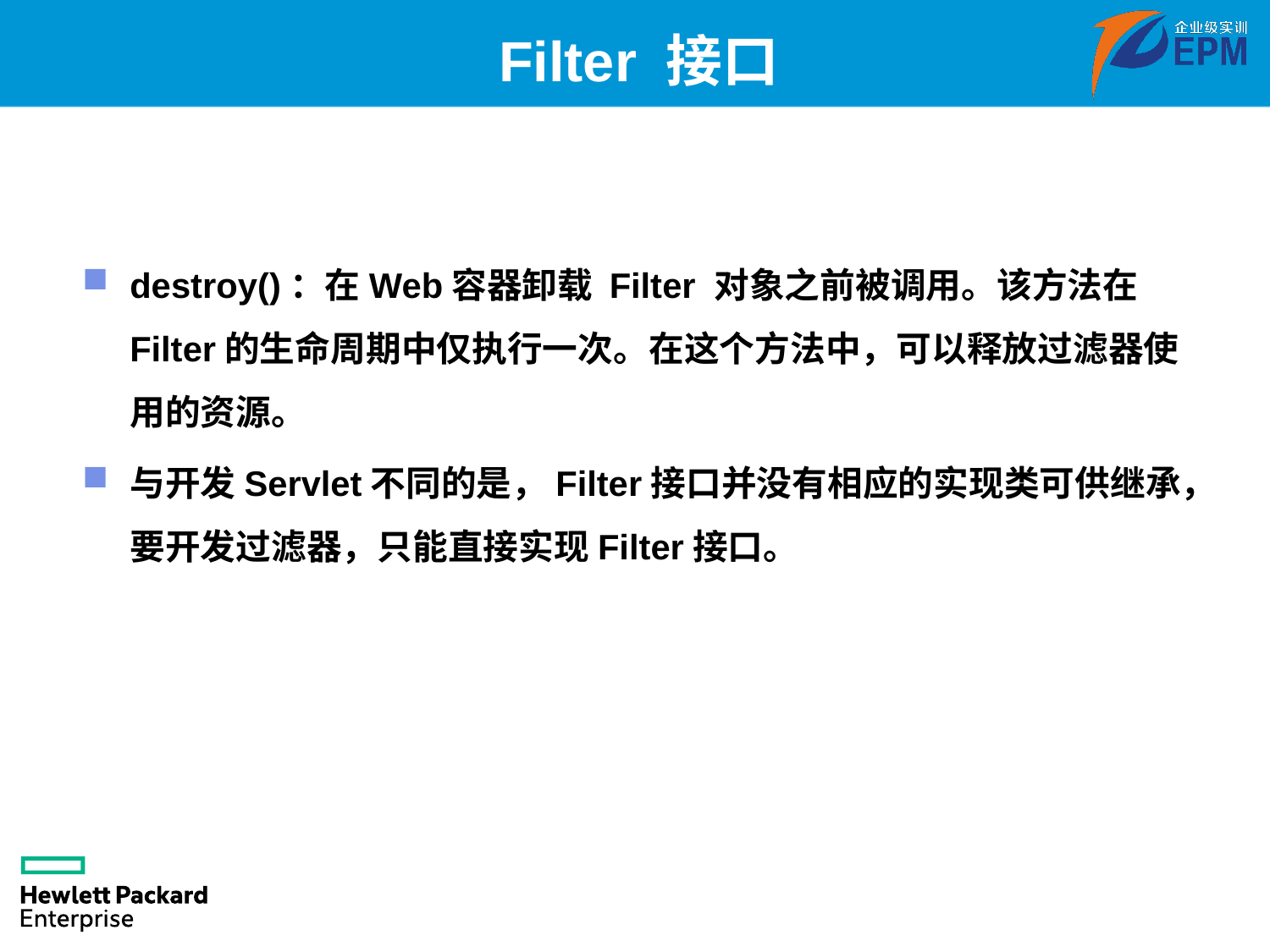

# Filter 接口
destroy()：在Web容器卸载 Filter 对象之前被调用。该方法在Filter的生命周期中仅执行一次。在这个方法中，可以释放过滤器使用的资源。
与开发Servlet不同的是，Filter接口并没有相应的实现类可供继承，要开发过滤器，只能直接实现Filter接口。